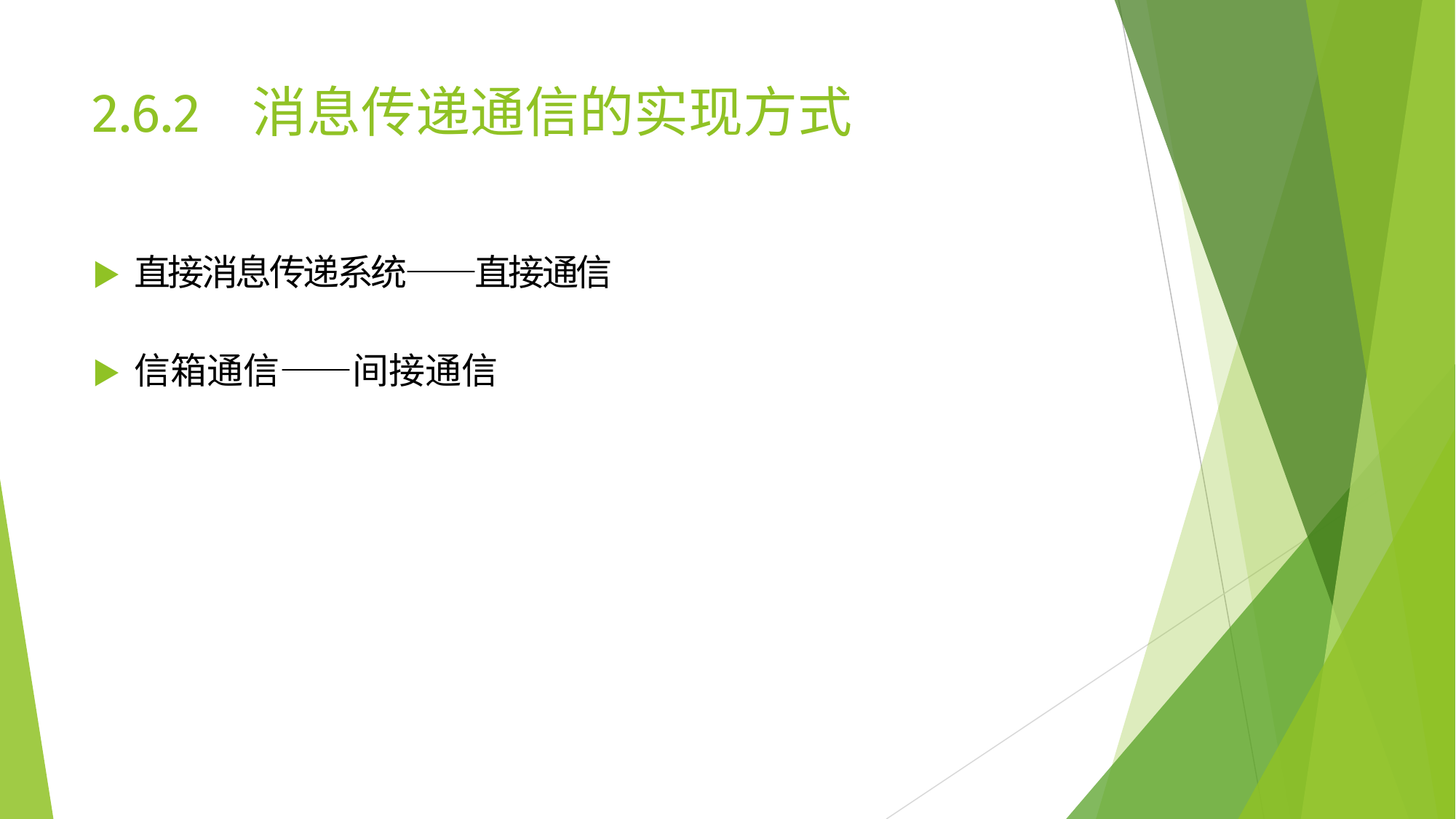

# 2.6.2	消息传递通信的实现方式
▶	直接消息传递系统——直接通信

▶	信箱通信——间接通信